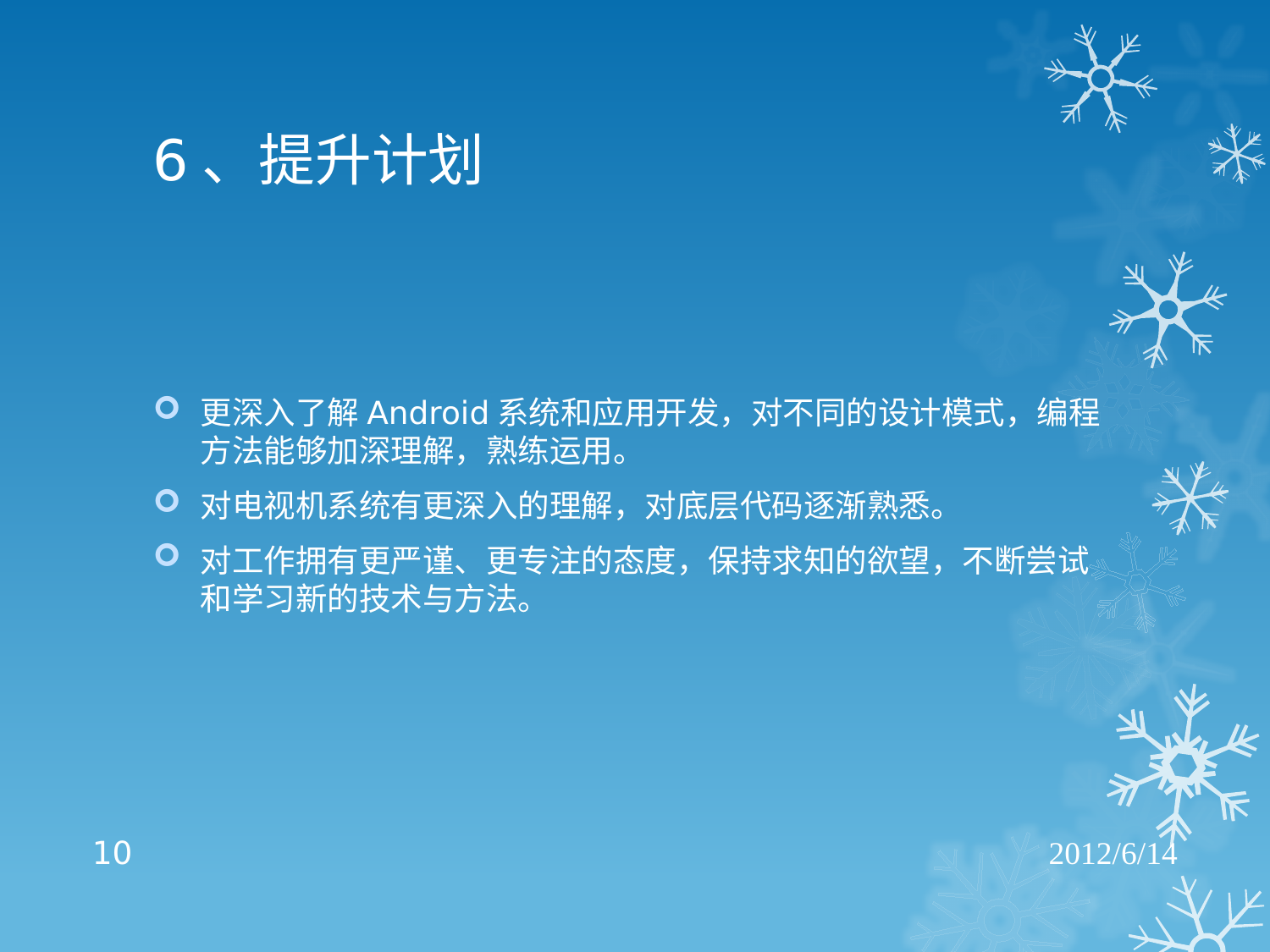

# 6、提升计划
更深入了解Android系统和应用开发，对不同的设计模式，编程方法能够加深理解，熟练运用。
对电视机系统有更深入的理解，对底层代码逐渐熟悉。
对工作拥有更严谨、更专注的态度，保持求知的欲望，不断尝试和学习新的技术与方法。

10
2012/6/14